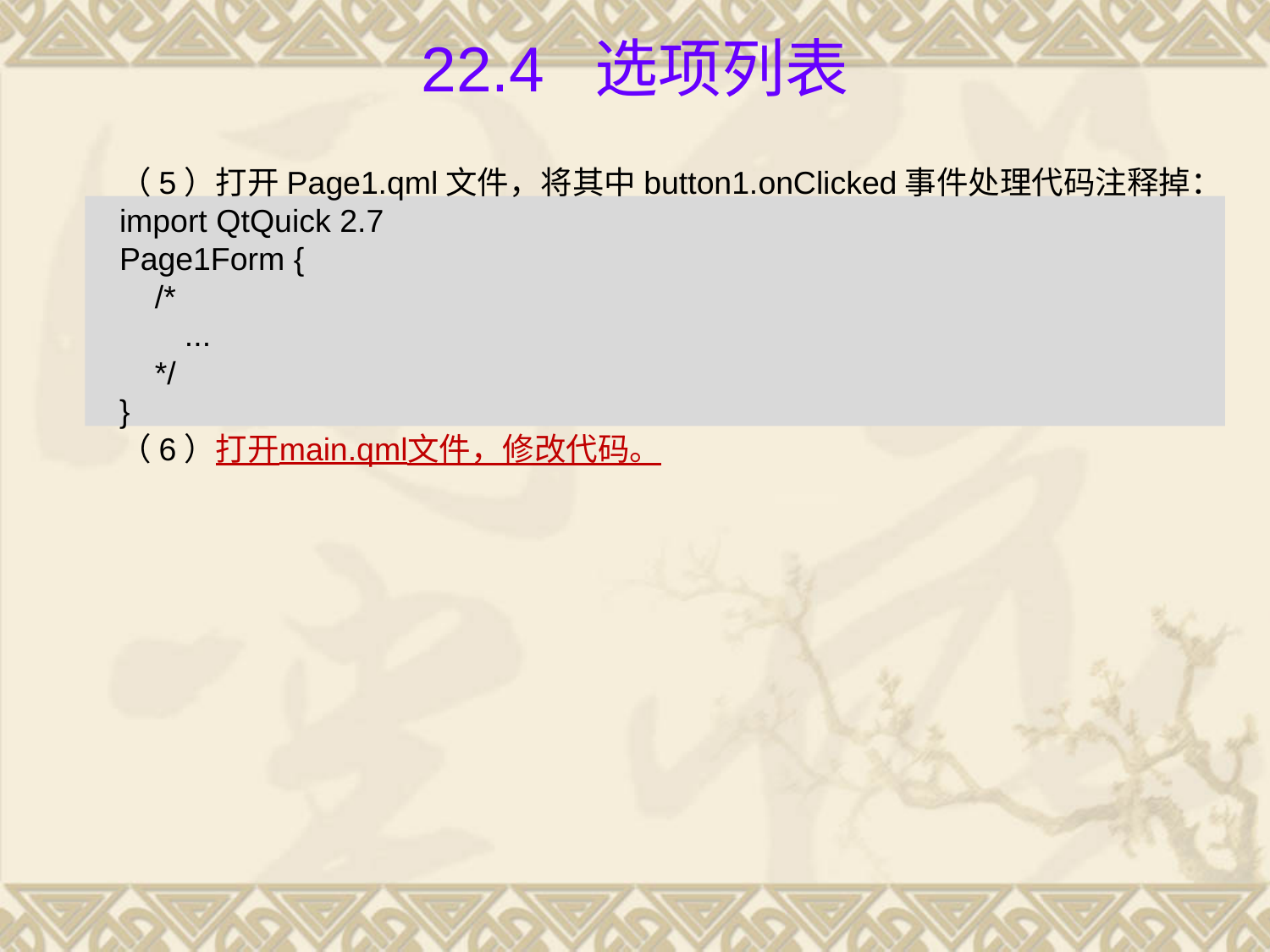

# 22.4  选项列表
（5）打开Page1.qml文件，将其中button1.onClicked事件处理代码注释掉：
import QtQuick 2.7
Page1Form {
    /*
	...
    */
}
（6）打开main.qml文件，修改代码。